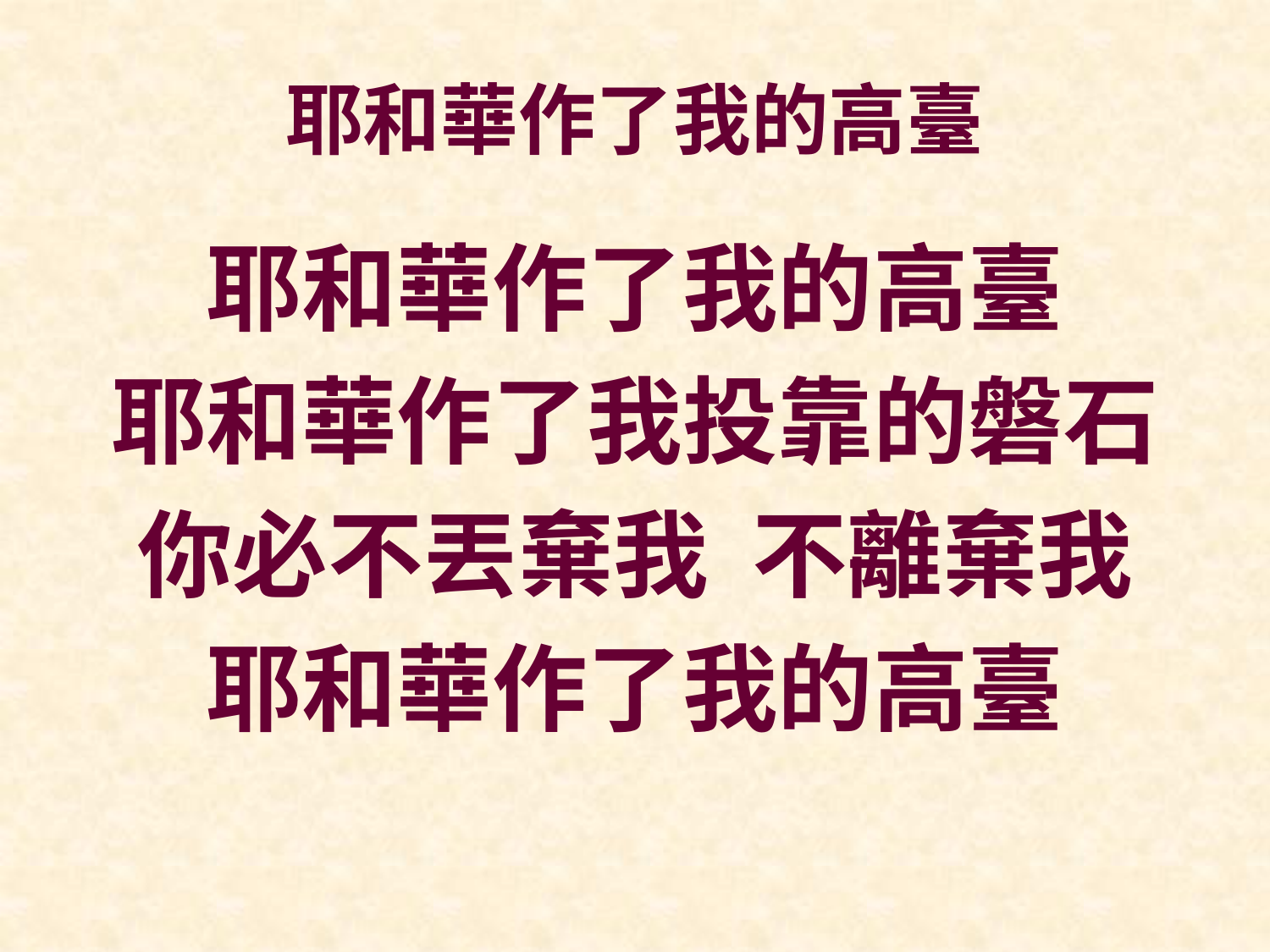

# 耶和華作了我的高臺
耶和華作了我的高臺
耶和華作了我投靠的磐石
你必不丟棄我  不離棄我
耶和華作了我的高臺